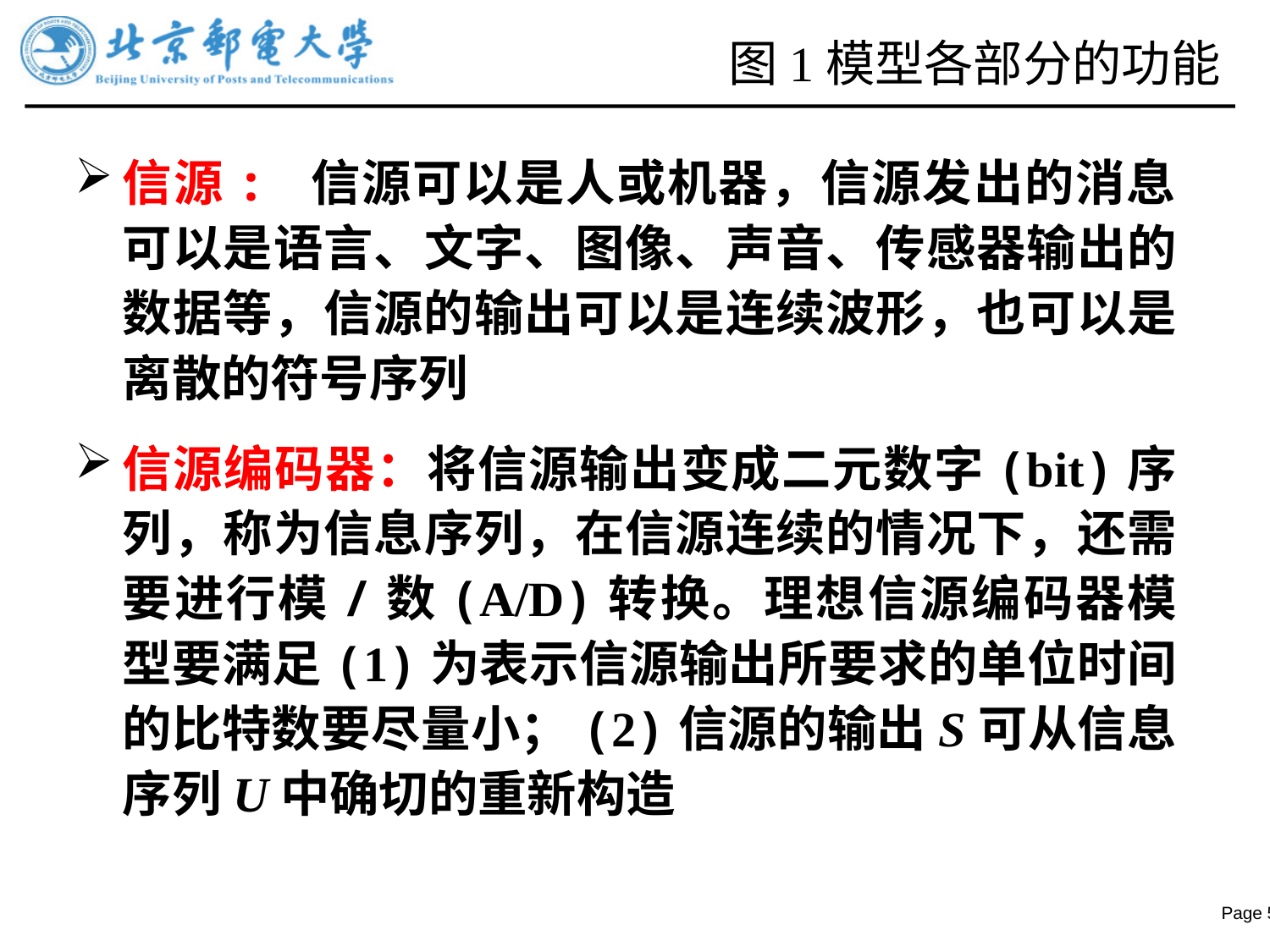

# 图1模型各部分的功能
信源: 信源可以是人或机器，信源发出的消息可以是语言、文字、图像、声音、传感器输出的数据等，信源的输出可以是连续波形，也可以是离散的符号序列
信源编码器：将信源输出变成二元数字(bit)序列，称为信息序列，在信源连续的情况下，还需要进行模/数(A/D)转换。理想信源编码器模型要满足(1)为表示信源输出所要求的单位时间的比特数要尽量小；(2)信源的输出S可从信息序列U中确切的重新构造